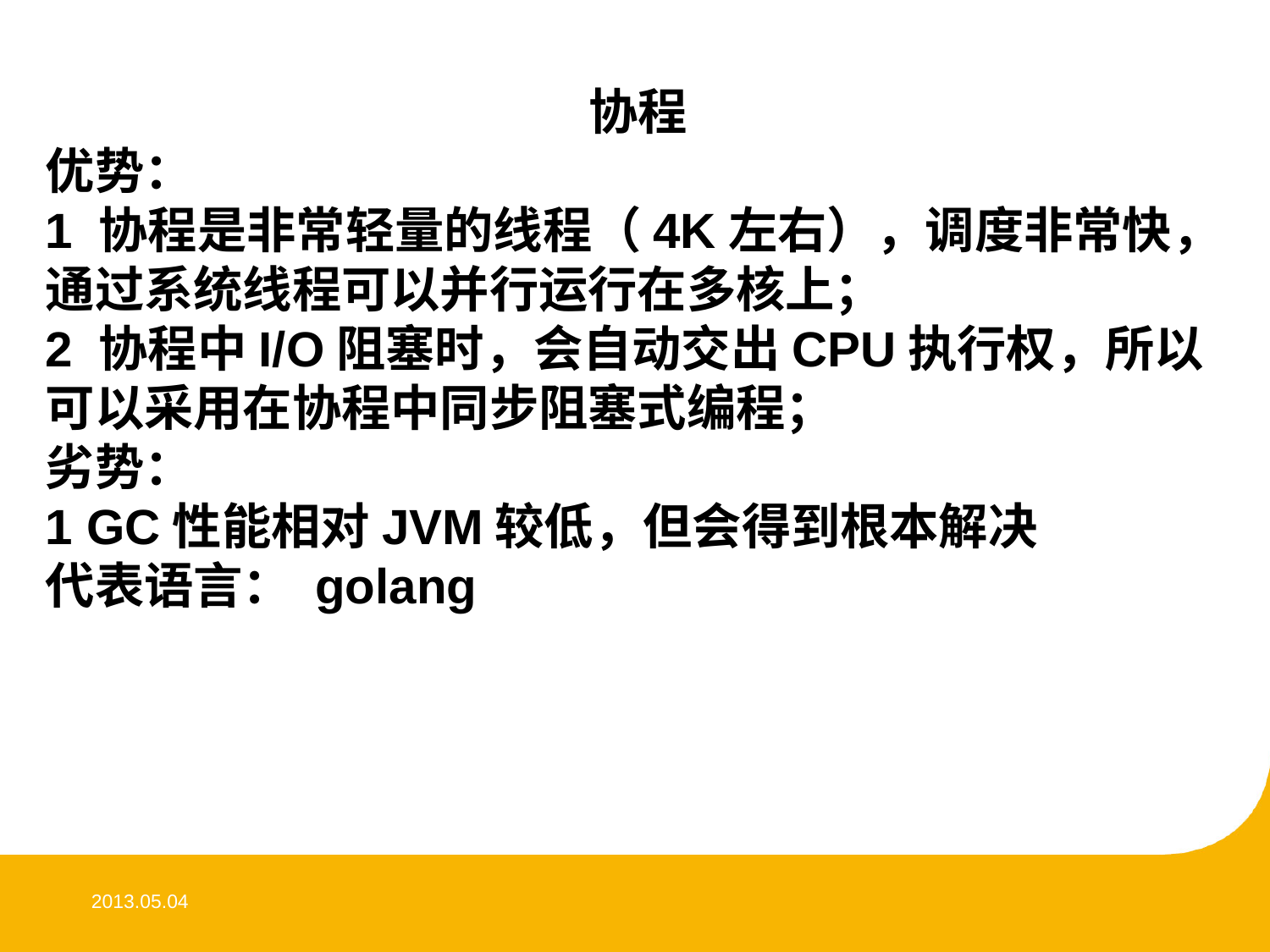

协程
优势：
1 协程是非常轻量的线程（4K左右），调度非常快，通过系统线程可以并行运行在多核上；
2 协程中I/O阻塞时，会自动交出CPU执行权，所以可以采用在协程中同步阻塞式编程；
劣势：
1 GC性能相对JVM较低，但会得到根本解决
代表语言： golang
2013.05.04
7